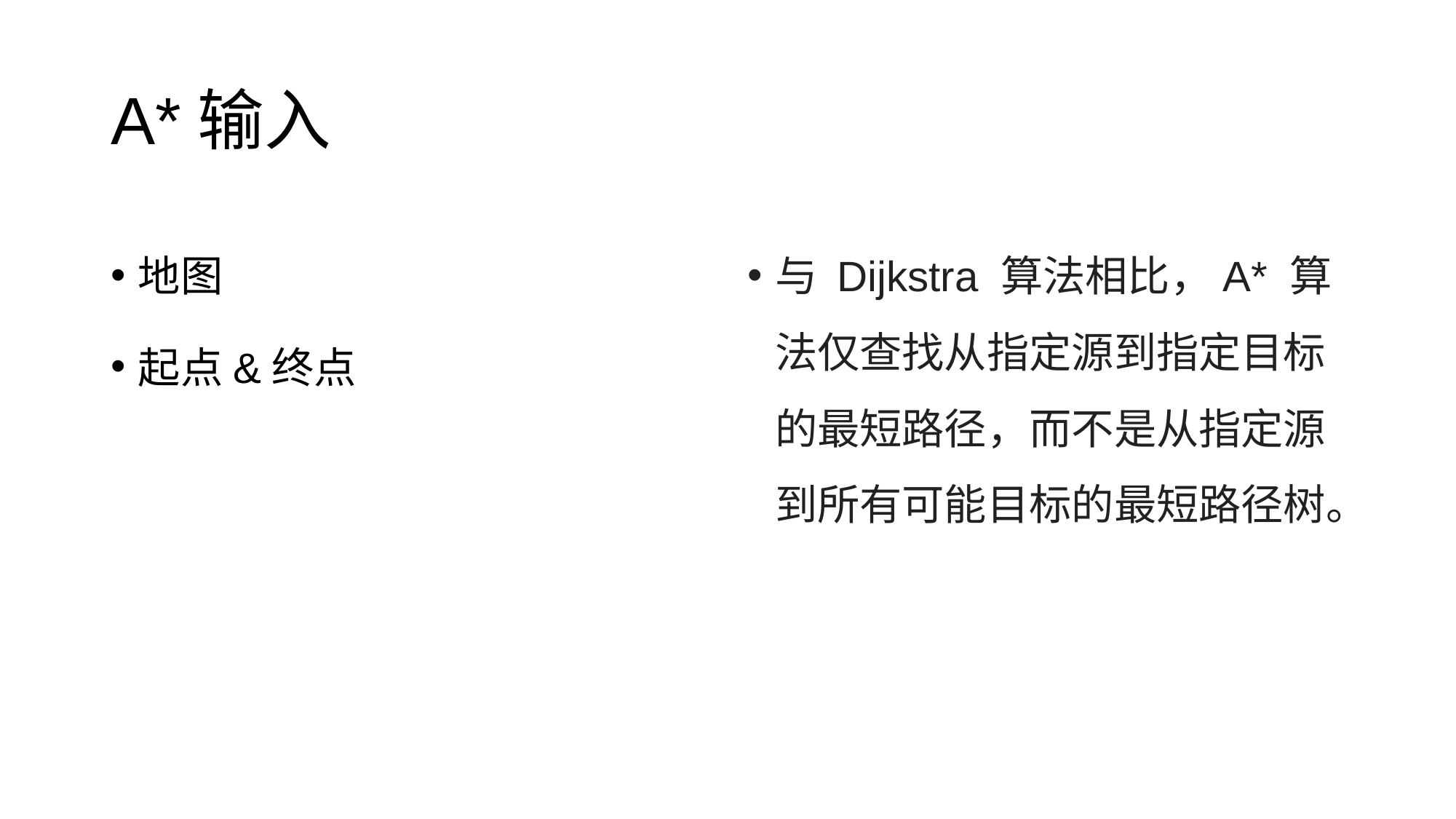

# A*输入
地图
起点&终点
与 Dijkstra 算法相比，A* 算法仅查找从指定源到指定目标的最短路径，而不是从指定源到所有可能目标的最短路径树。